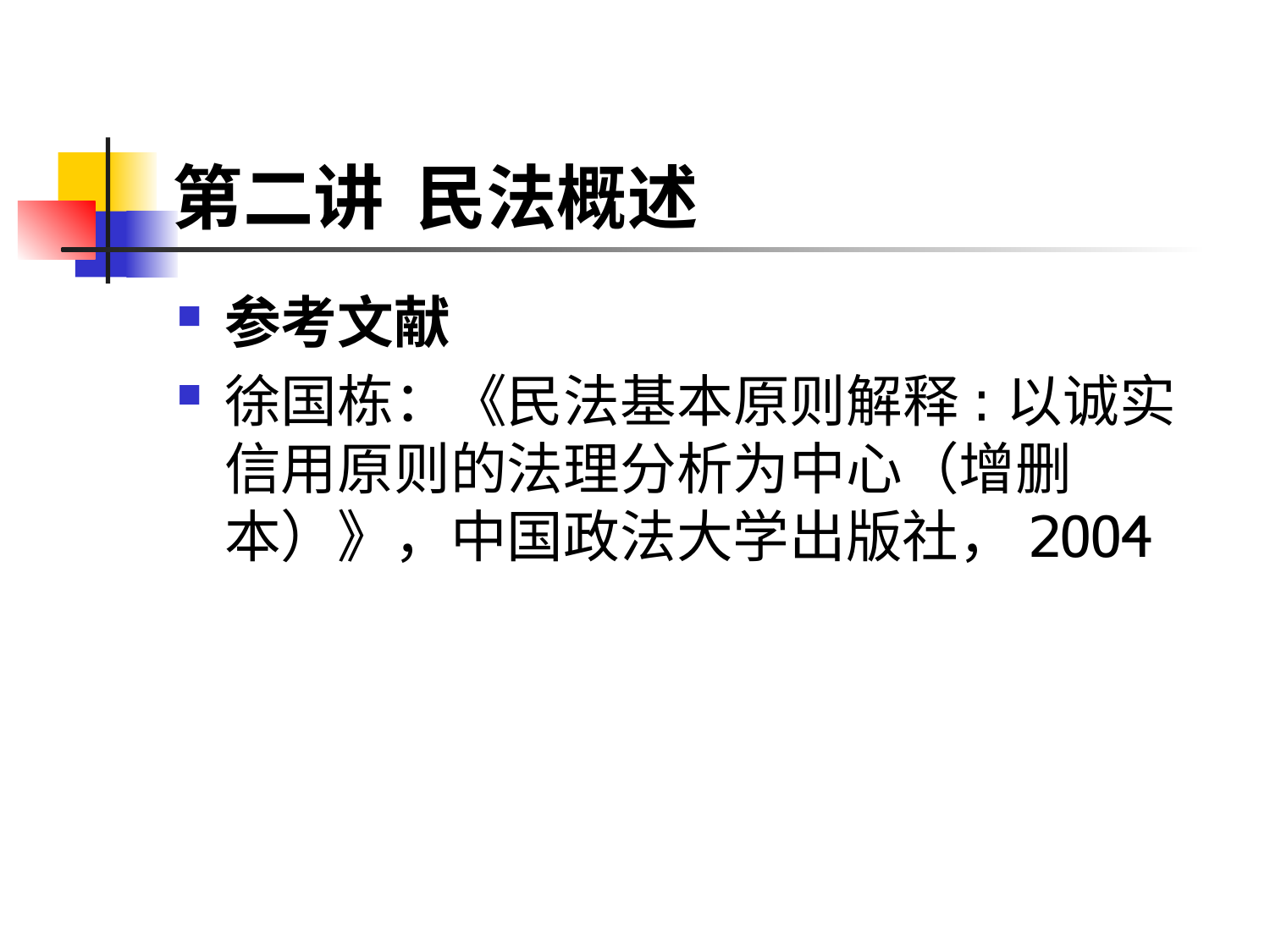

# 第二讲  民法概述
参考文献
徐国栋：《民法基本原则解释:以诚实信用原则的法理分析为中心（增删本）》，中国政法大学出版社，2004